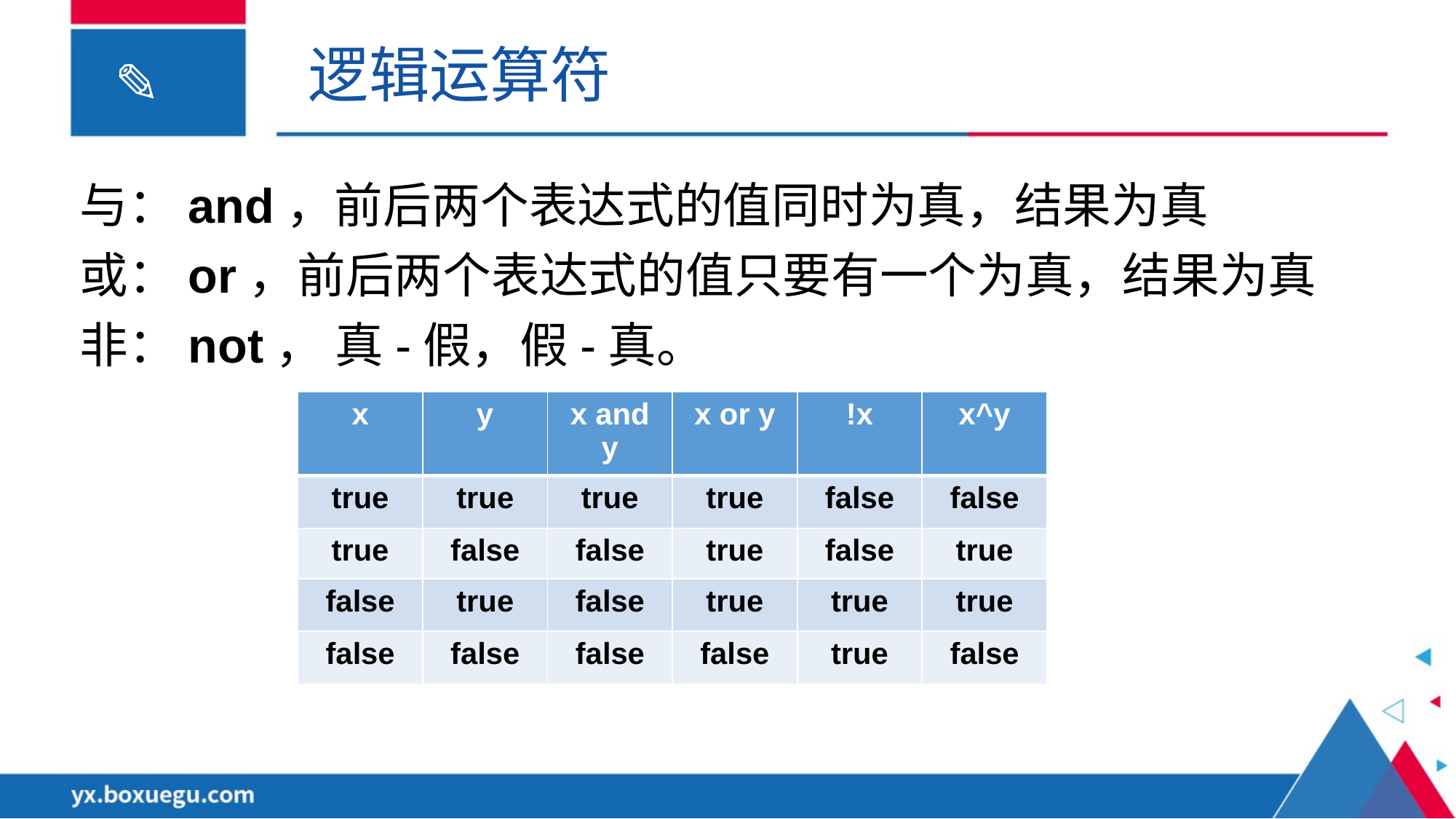

逻辑运算符
与：and，前后两个表达式的值同时为真，结果为真
或：or，前后两个表达式的值只要有一个为真，结果为真
非：not， 真-假，假-真。
| x | y | x and y | x or y | !x | x^y |
| --- | --- | --- | --- | --- | --- |
| true | true | true | true | false | false |
| true | false | false | true | false | true |
| false | true | false | true | true | true |
| false | false | false | false | true | false |